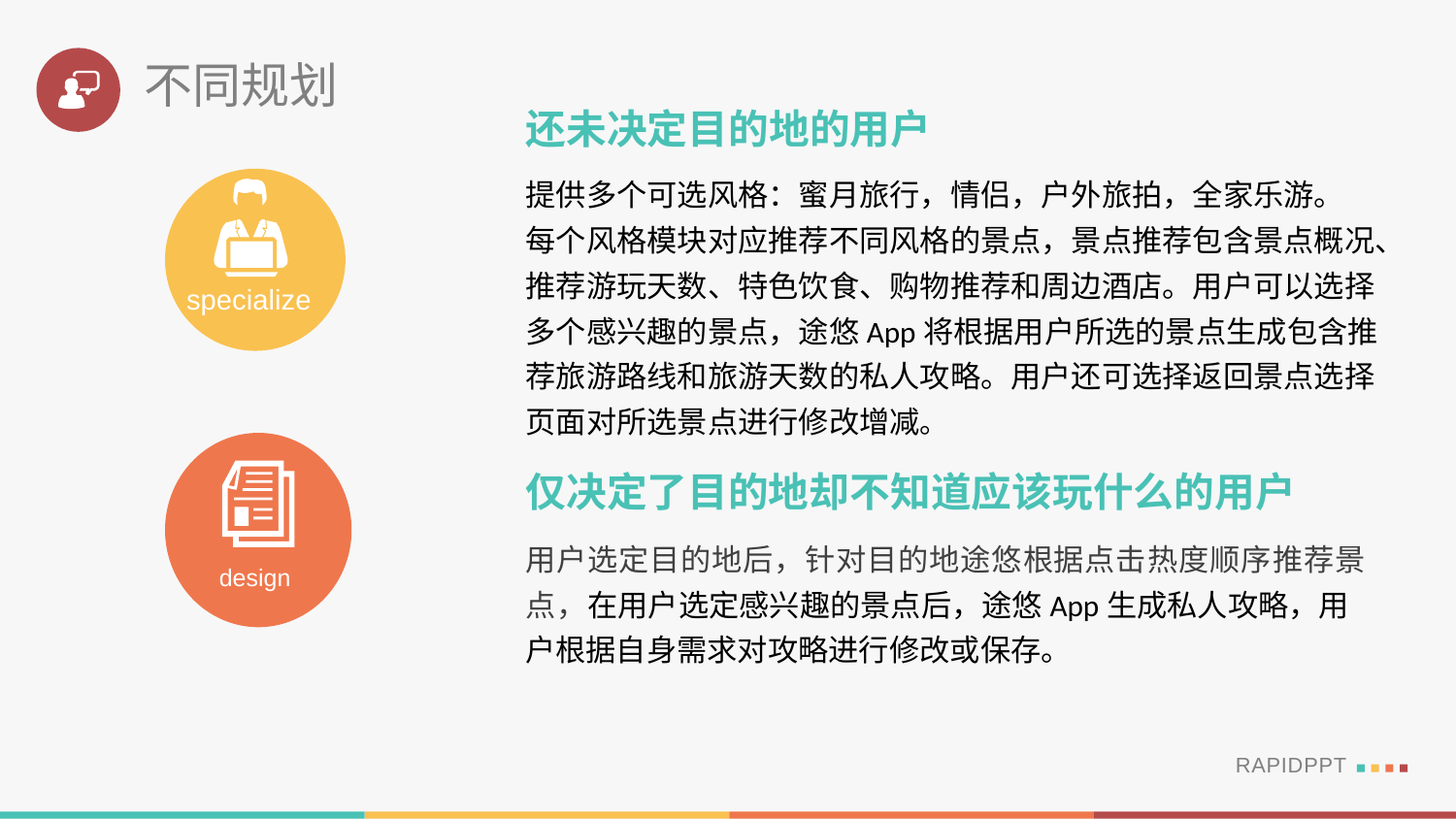

不同规划

还未决定目的地的用户
提供多个可选风格：蜜月旅行，情侣，户外旅拍，全家乐游。
每个风格模块对应推荐不同风格的景点，景点推荐包含景点概况、推荐游玩天数、特色饮食、购物推荐和周边酒店。用户可以选择多个感兴趣的景点，途悠App将根据用户所选的景点生成包含推荐旅游路线和旅游天数的私人攻略。用户还可选择返回景点选择页面对所选景点进行修改增减。

specialize

design
仅决定了目的地却不知道应该玩什么的用户
用户选定目的地后，针对目的地途悠根据点击热度顺序推荐景点，在用户选定感兴趣的景点后，途悠App生成私人攻略，用户根据自身需求对攻略进行修改或保存。